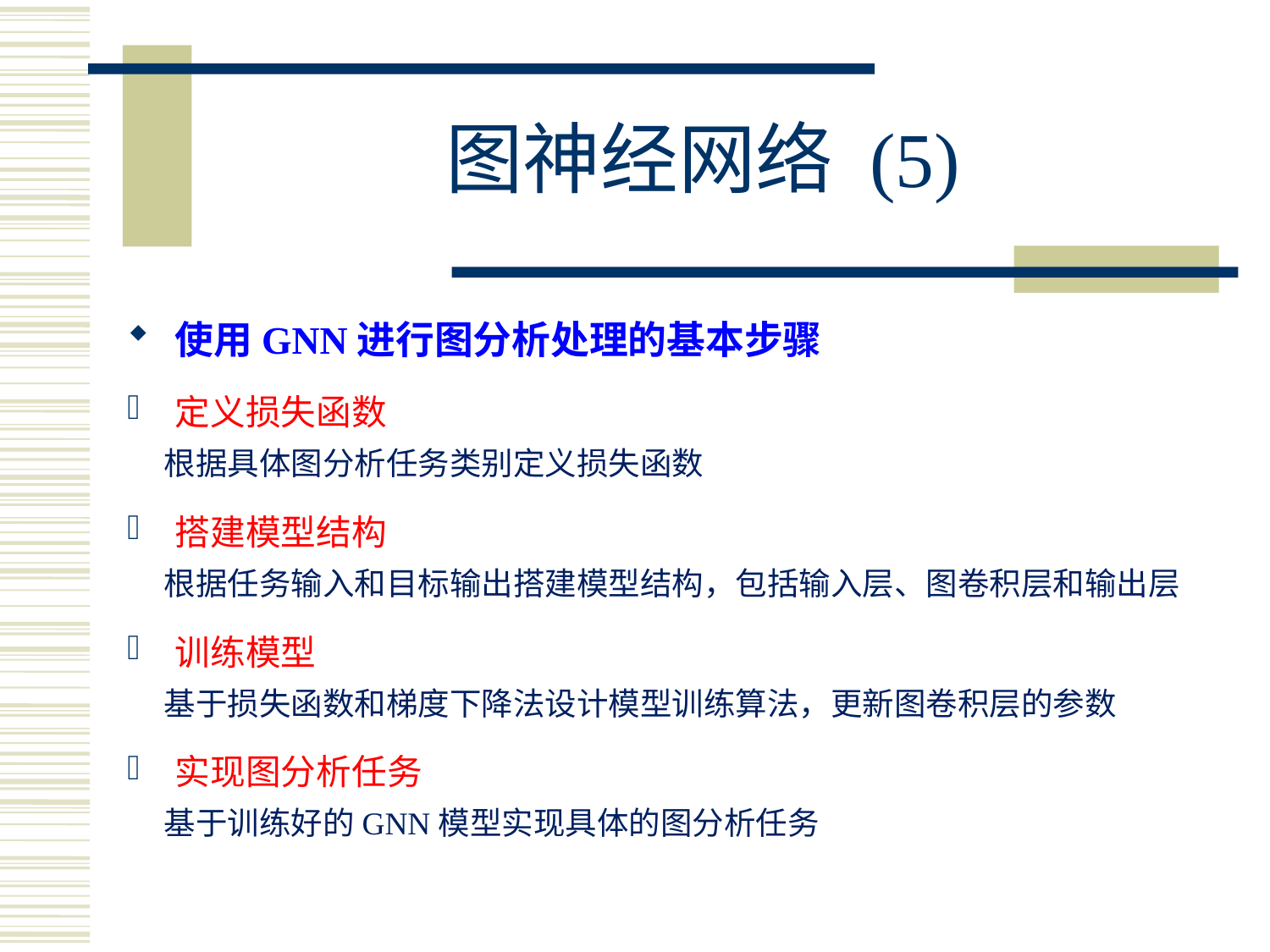

# 图神经网络 (5)
使用GNN进行图分析处理的基本步骤
定义损失函数
    根据具体图分析任务类别定义损失函数
搭建模型结构
    根据任务输入和目标输出搭建模型结构，包括输入层、图卷积层和输出层
训练模型
    基于损失函数和梯度下降法设计模型训练算法，更新图卷积层的参数
实现图分析任务
    基于训练好的GNN模型实现具体的图分析任务